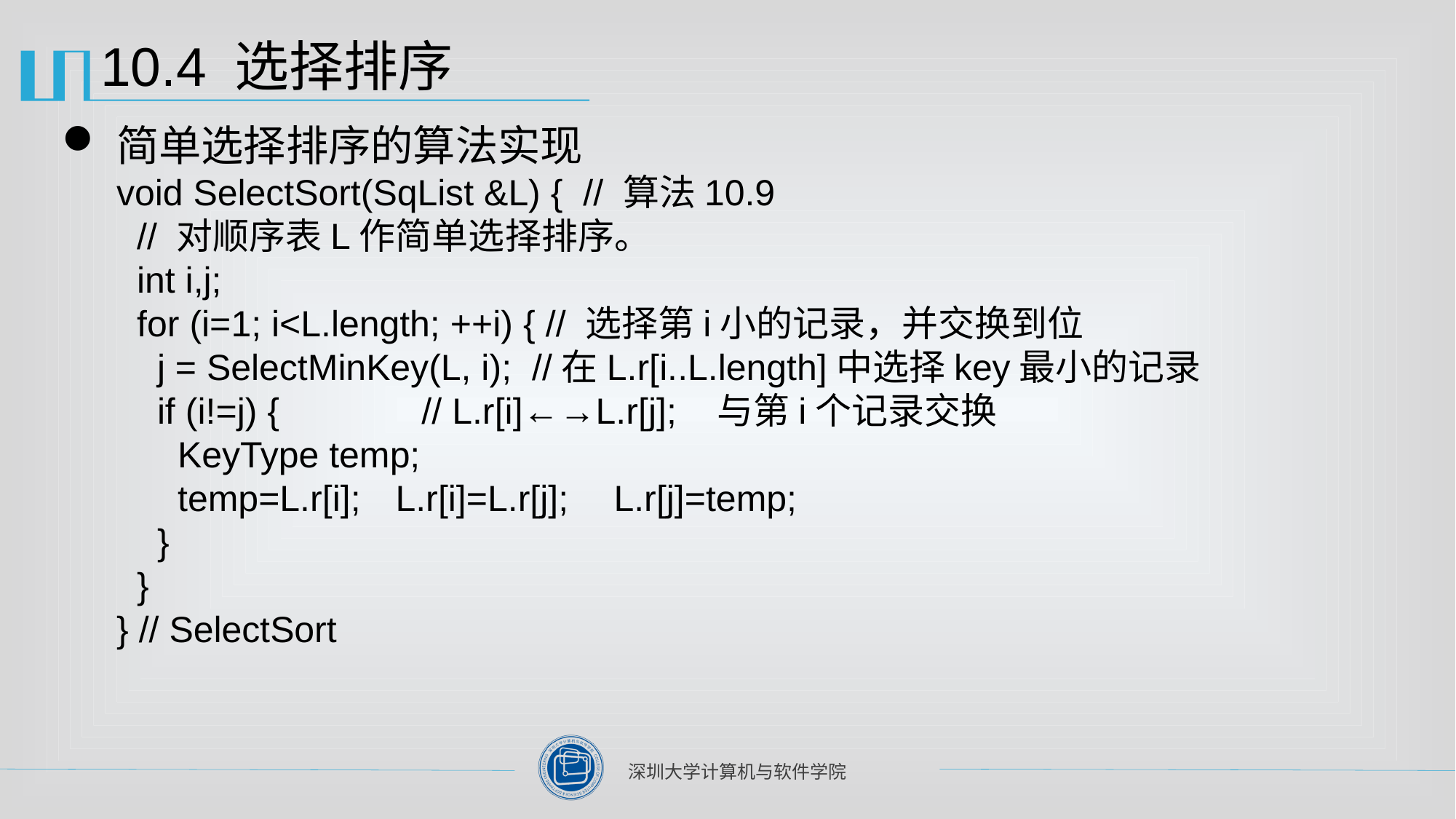

# 10.4 选择排序
简单选择排序的算法实现
void SelectSort(SqList &L) {  // 算法10.9
  // 对顺序表L作简单选择排序。
  int i,j;
  for (i=1; i<L.length; ++i) { // 选择第i小的记录，并交换到位
    j = SelectMinKey(L, i);  //在L.r[i..L.length]中选择key最小的记录
    if (i!=j) {              // L.r[i]←→L.r[j];   与第i个记录交换
      KeyType temp;
      temp=L.r[i];	L.r[i]=L.r[j];	L.r[j]=temp;
    }
  }
} // SelectSort

53